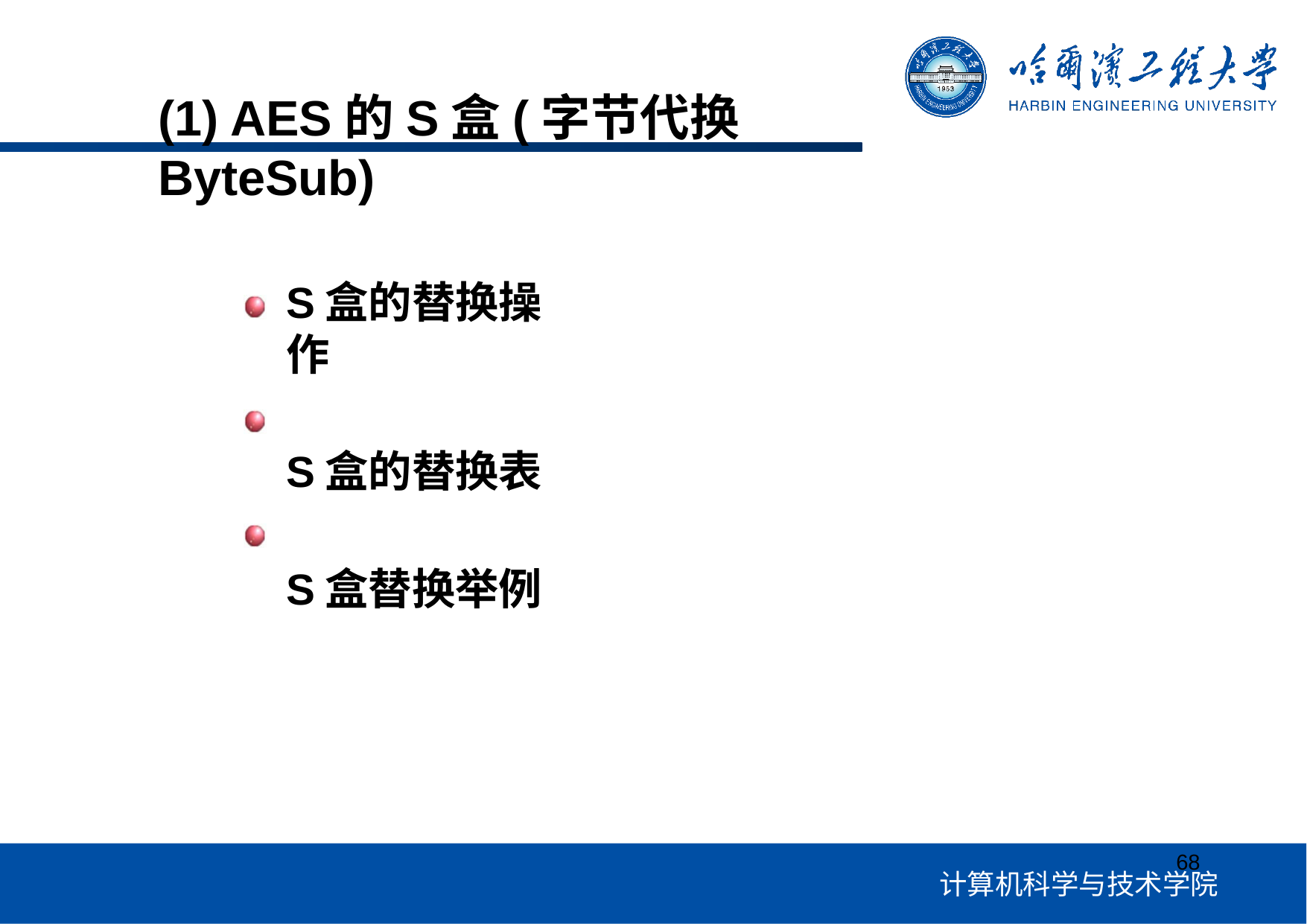

# (1) AES的S盒(字节代换ByteSub)
S盒的替换操作

S盒的替换表

S盒替换举例

68